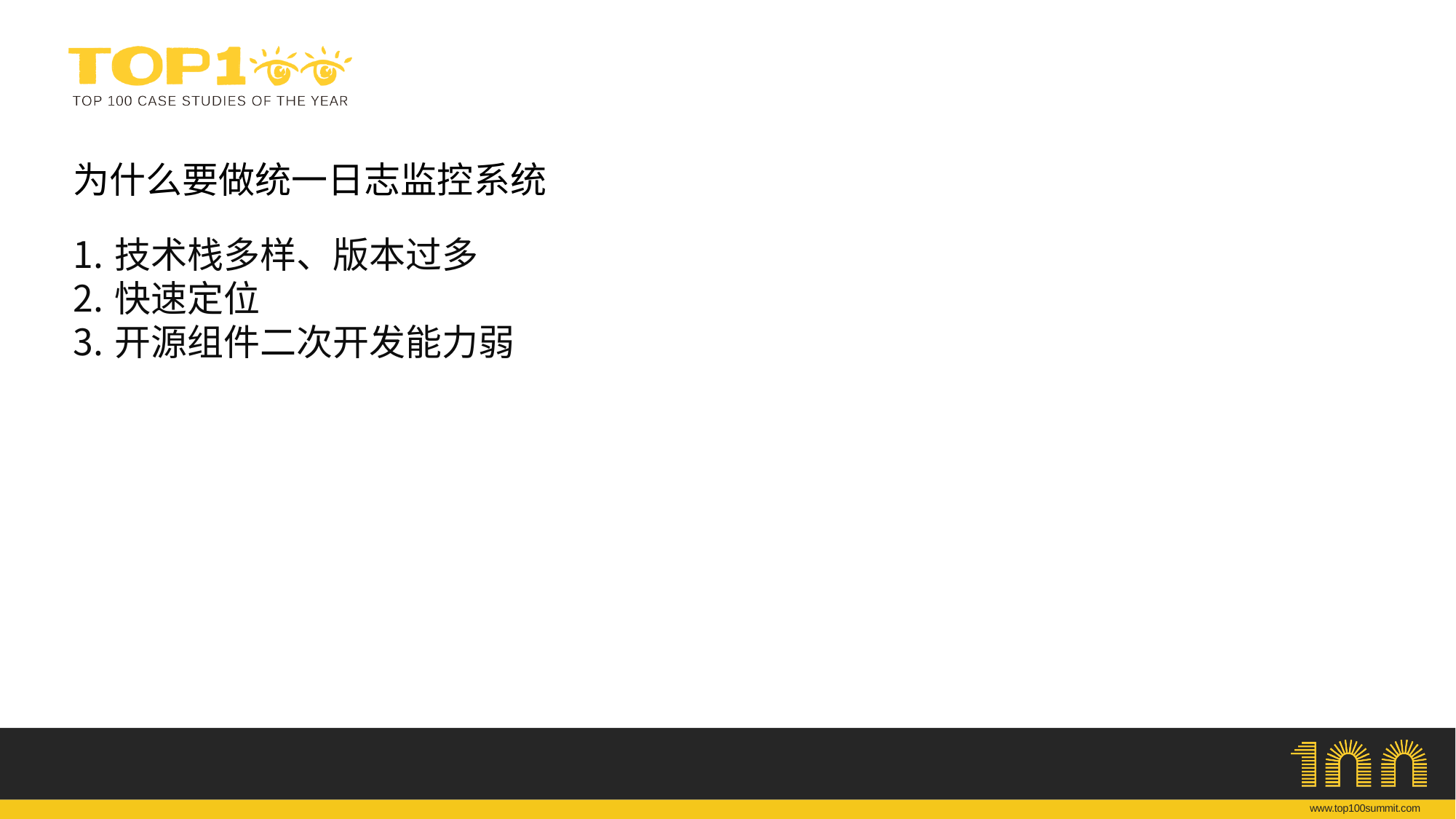

# 为什么要做统一日志监控系统
技术栈多样、版本过多
快速定位
开源组件二次开发能力弱